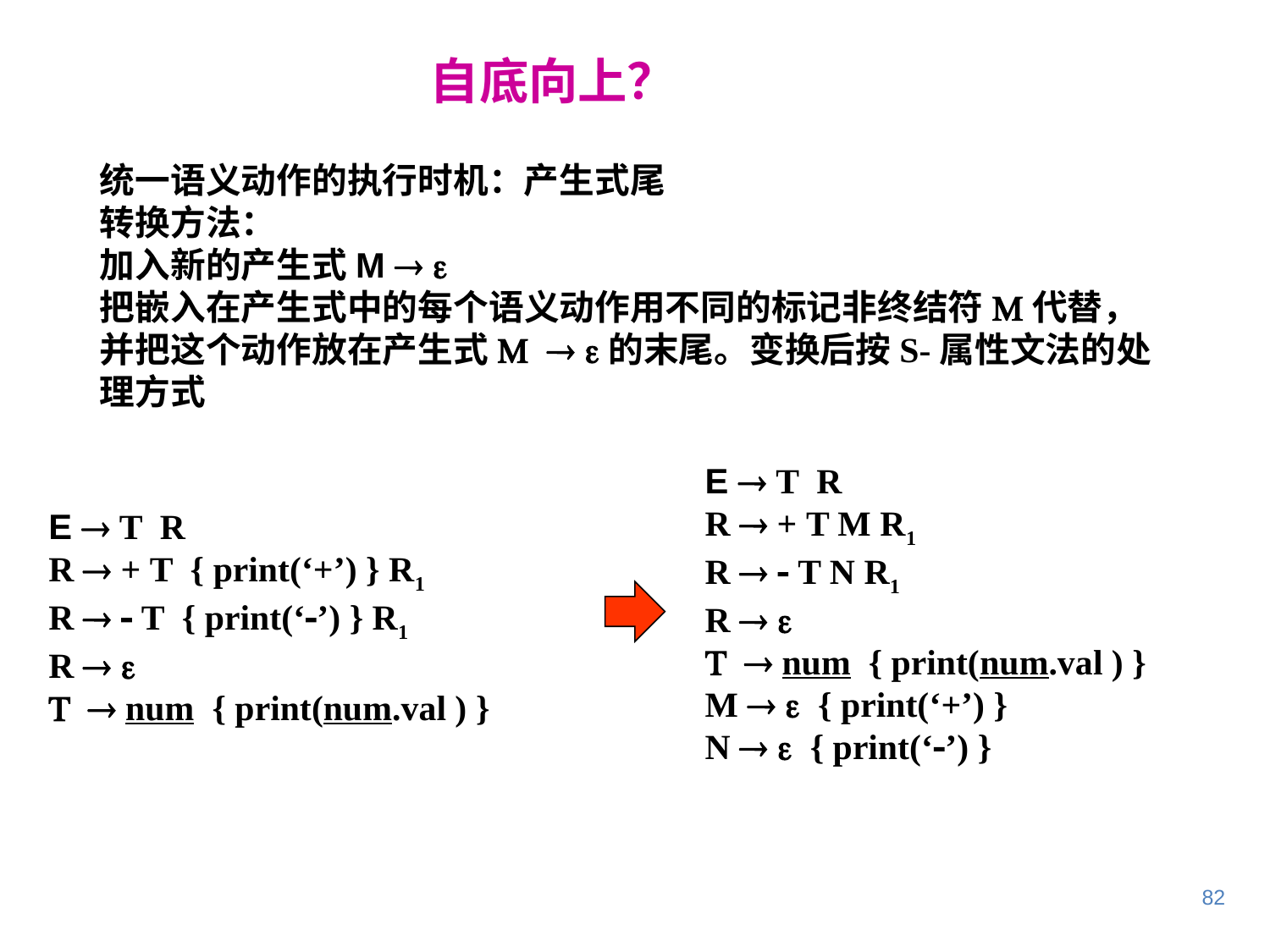

自底向上？
统一语义动作的执行时机：产生式尾
转换方法：
加入新的产生式M → ε
把嵌入在产生式中的每个语义动作用不同的标记非终结符M代替，并把这个动作放在产生式M → ε的末尾。变换后按S-属性文法的处理方式
E → T  R
R → + T M R1
R → − T N R1
R → ε
T → num  { print(num.val ) }
M → ε  { print(‘+’) }
N → ε  { print(‘−’) }
E → T  R
R → + T  { print(‘+’) } R1
R → − T  { print(‘−’) } R1
R → ε
T → num  { print(num.val ) }

82